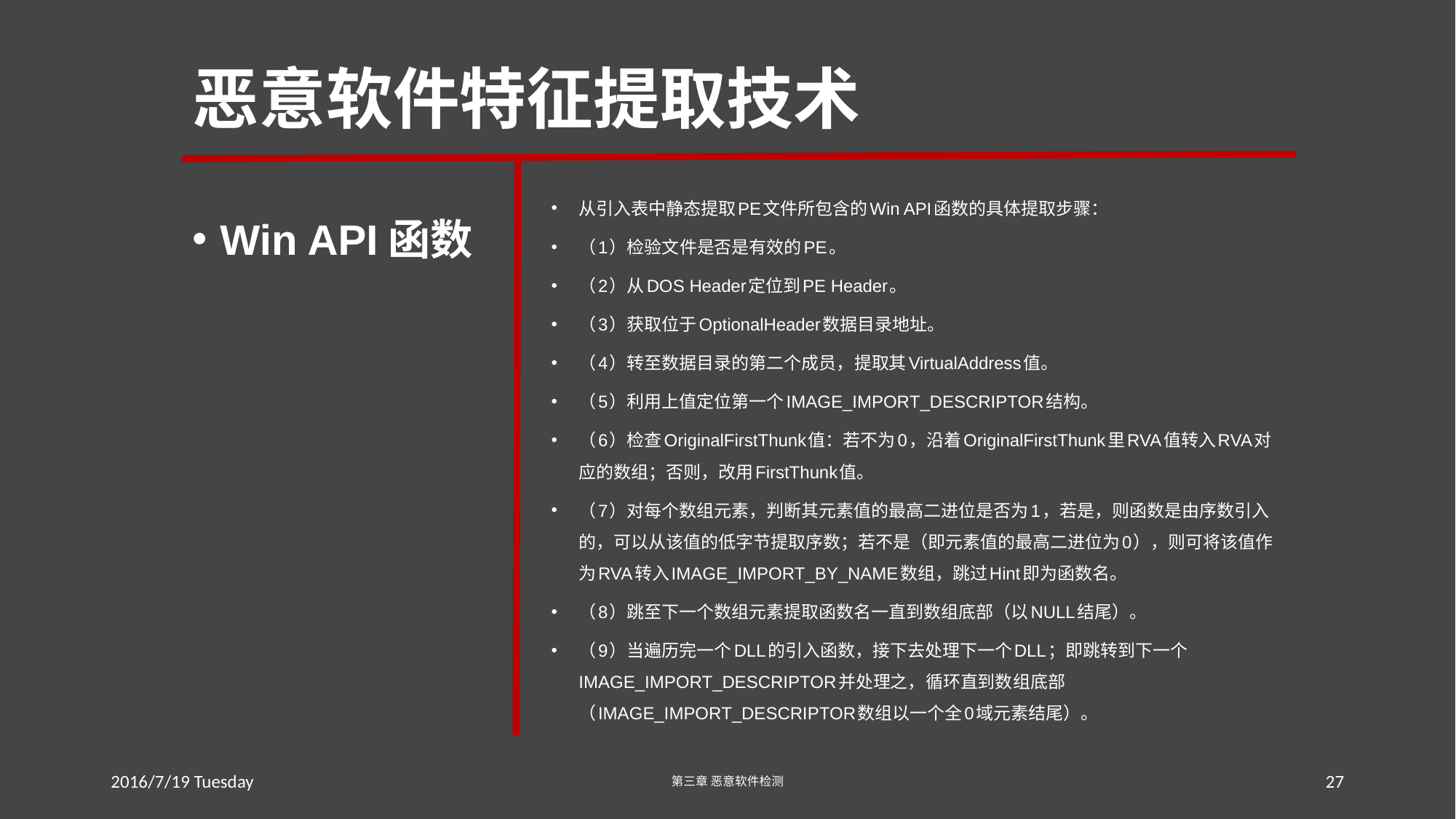

# 恶意软件特征提取技术
Win API函数
从引入表中静态提取PE文件所包含的Win API函数的具体提取步骤：
（1）检验文件是否是有效的PE。
（2）从DOS Header定位到PE Header。
（3）获取位于OptionalHeader数据目录地址。
（4）转至数据目录的第二个成员，提取其VirtualAddress值。
（5）利用上值定位第一个IMAGE_IMPORT_DESCRIPTOR结构。
（6）检查OriginalFirstThunk值：若不为0，沿着OriginalFirstThunk里RVA值转入RVA对应的数组；否则，改用FirstThunk值。
（7）对每个数组元素，判断其元素值的最高二进位是否为1，若是，则函数是由序数引入的，可以从该值的低字节提取序数；若不是（即元素值的最高二进位为0），则可将该值作为RVA转入IMAGE_IMPORT_BY_NAME数组，跳过Hint即为函数名。
（8）跳至下一个数组元素提取函数名一直到数组底部（以NULL结尾）。
（9）当遍历完一个DLL的引入函数，接下去处理下一个DLL；即跳转到下一个IMAGE_IMPORT_DESCRIPTOR并处理之，循环直到数组底部（IMAGE_IMPORT_DESCRIPTOR数组以一个全0域元素结尾）。
2016/7/19 Tuesday
第三章 恶意软件检测
27